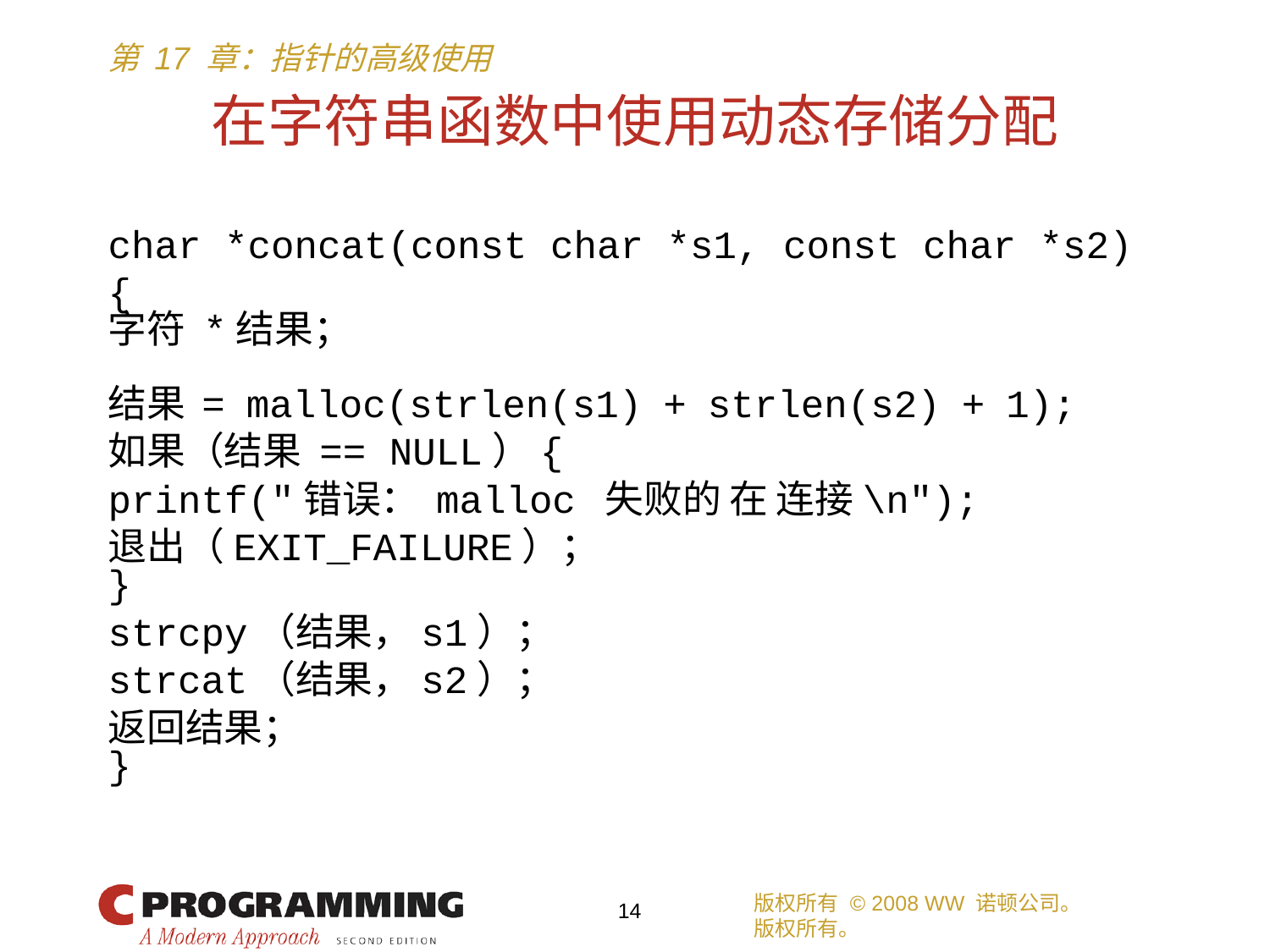

# 在字符串函数中使用动态存储分配
char *concat(const char *s1, const char *s2)
{
字符 *结果；

结果 = malloc(strlen(s1) + strlen(s2) + 1);
如果（结果 == NULL）{
printf("错误： malloc 失败的 在 连接\n");
退出（EXIT_FAILURE）；
}
strcpy（结果，s1）；
strcat（结果，s2）；
返回结果；
}
版权所有 © 2008 WW 诺顿公司。
版权所有。
14